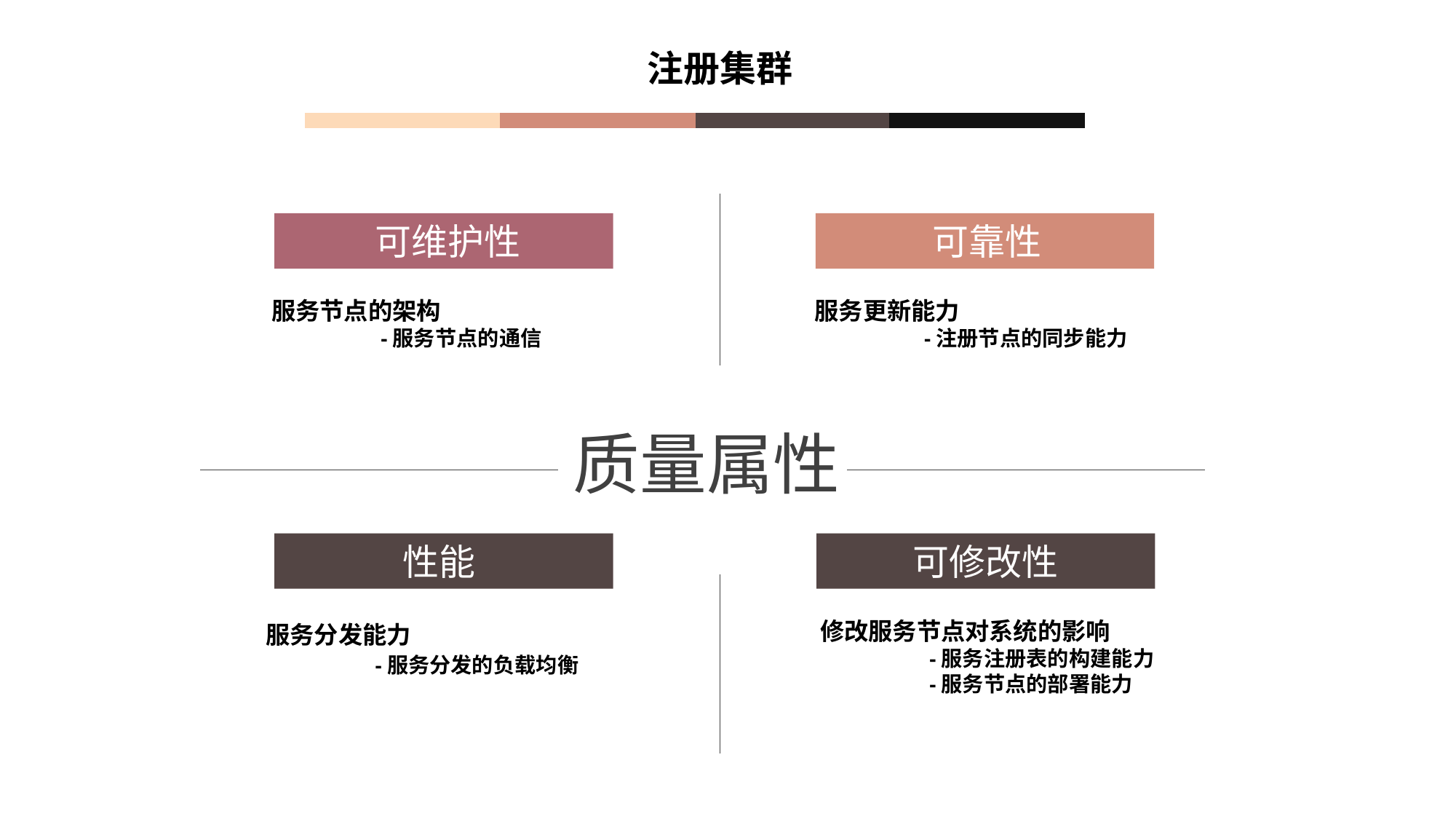

注册集群

可维护性

可靠性
服务节点的架构
	-服务节点的通信
服务更新能力
	-注册节点的同步能力

质量属性

HREATS
可修改性
性能
修改服务节点对系统的影响
	-服务注册表的构建能力
	-服务节点的部署能力
服务分发能力
	-服务分发的负载均衡